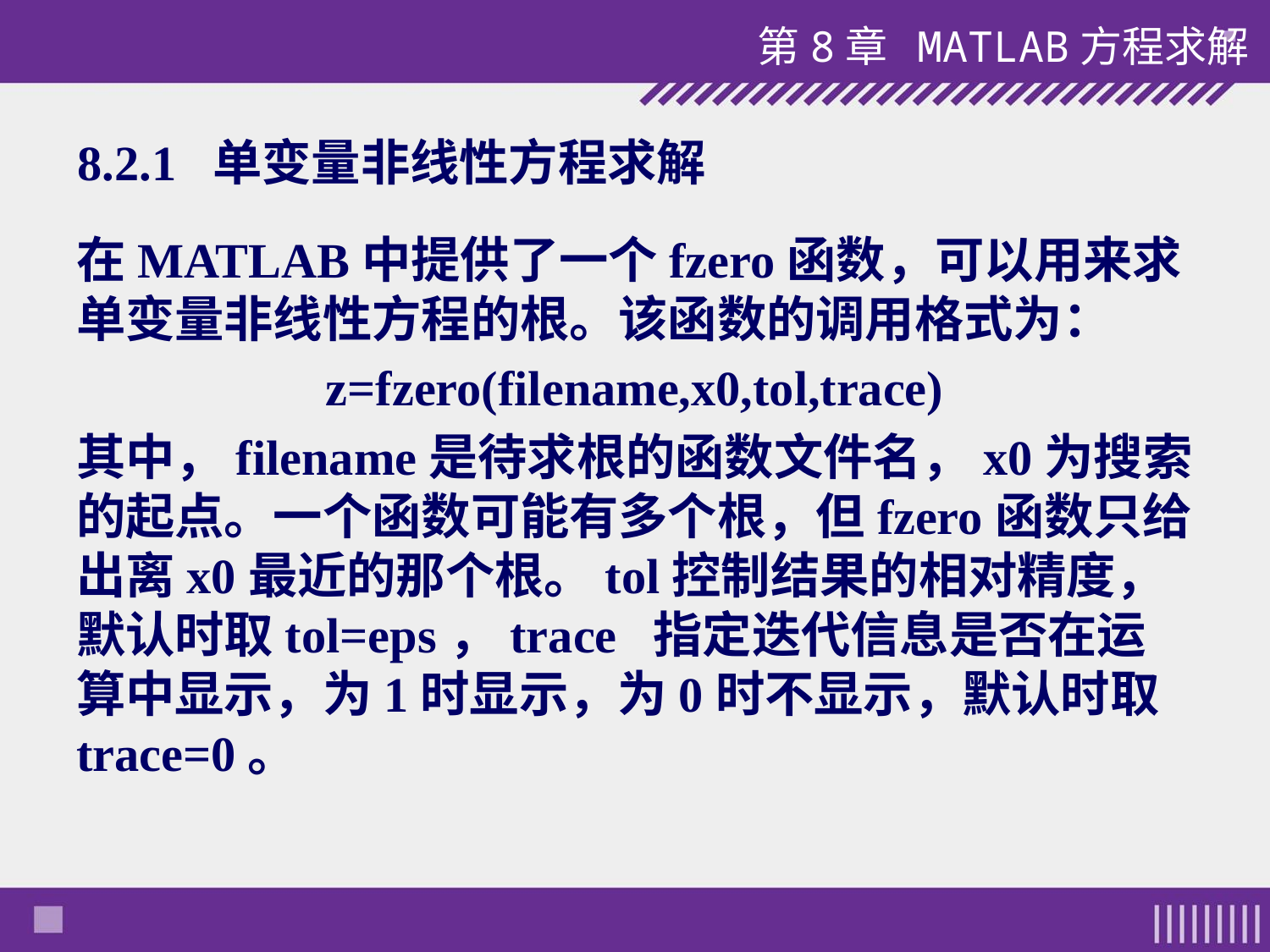

第8章  MATLAB方程求解
# 8.2.1  单变量非线性方程求解
在MATLAB中提供了一个fzero函数，可以用来求单变量非线性方程的根。该函数的调用格式为：
z=fzero(filename,x0,tol,trace)
其中，filename是待求根的函数文件名，x0为搜索的起点。一个函数可能有多个根，但fzero函数只给出离x0最近的那个根。tol控制结果的相对精度，默认时取tol=eps，trace指定迭代信息是否在运算中显示，为1时显示，为0时不显示，默认时取trace=0。